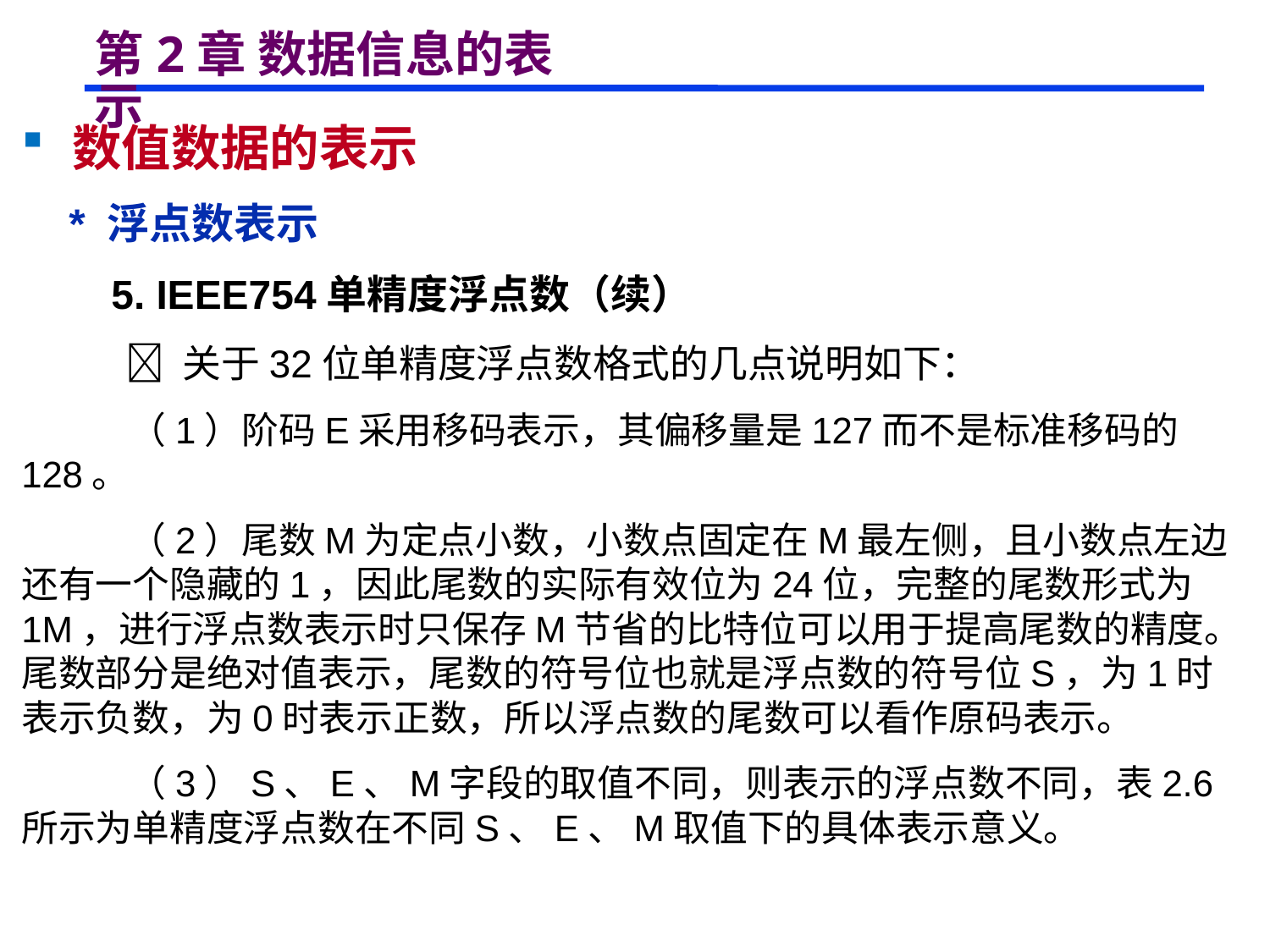

# 第2章 数据信息的表示
 数值数据的表示
    * 浮点数表示
        5. IEEE754单精度浮点数（续）
            • 关于32位单精度浮点数格式的几点说明如下：
            （1）阶码E采用移码表示，其偏移量是127而不是标准移码的128。
            （2）尾数M为定点小数，小数点固定在M最左侧，且小数点左边还有一个隐藏的1，因此尾数的实际有效位为24位，完整的尾数形式为1M，进行浮点数表示时只保存M节省的比特位可以用于提高尾数的精度。尾数部分是绝对值表示，尾数的符号位也就是浮点数的符号位S，为1时表示负数，为0时表示正数，所以浮点数的尾数可以看作原码表示。
            （3）S、E、M字段的取值不同，则表示的浮点数不同，表2.6所示为单精度浮点数在不同S、E、M取值下的具体表示意义。